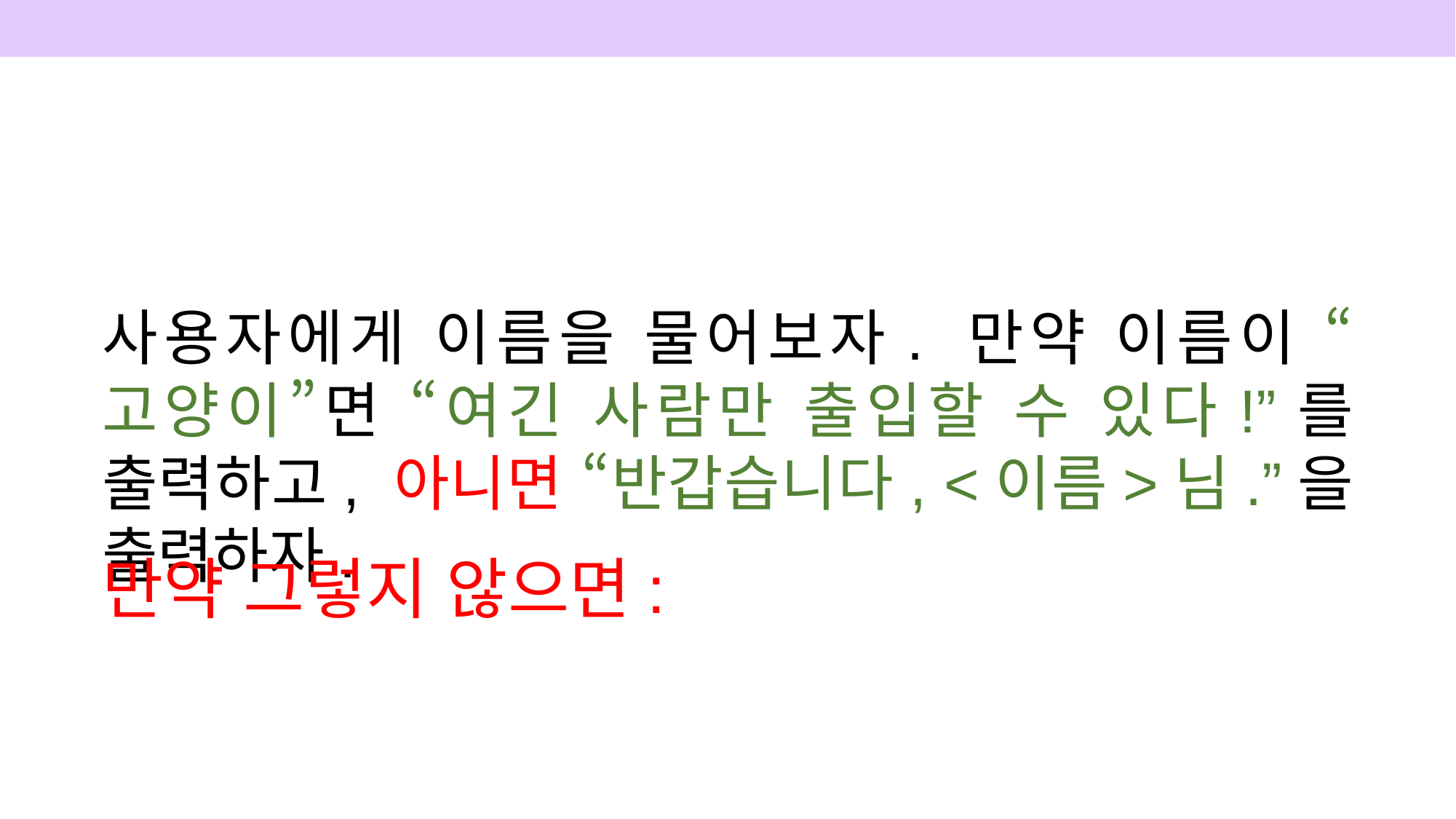

사용자에게 이름을 물어보자. 만약 이름이 “고양이”면 “여긴 사람만 출입할 수 있다!”를 출력하고, 아니면 “반갑습니다, <이름>님.”을 출력하자.
만약 그렇지 않으면: